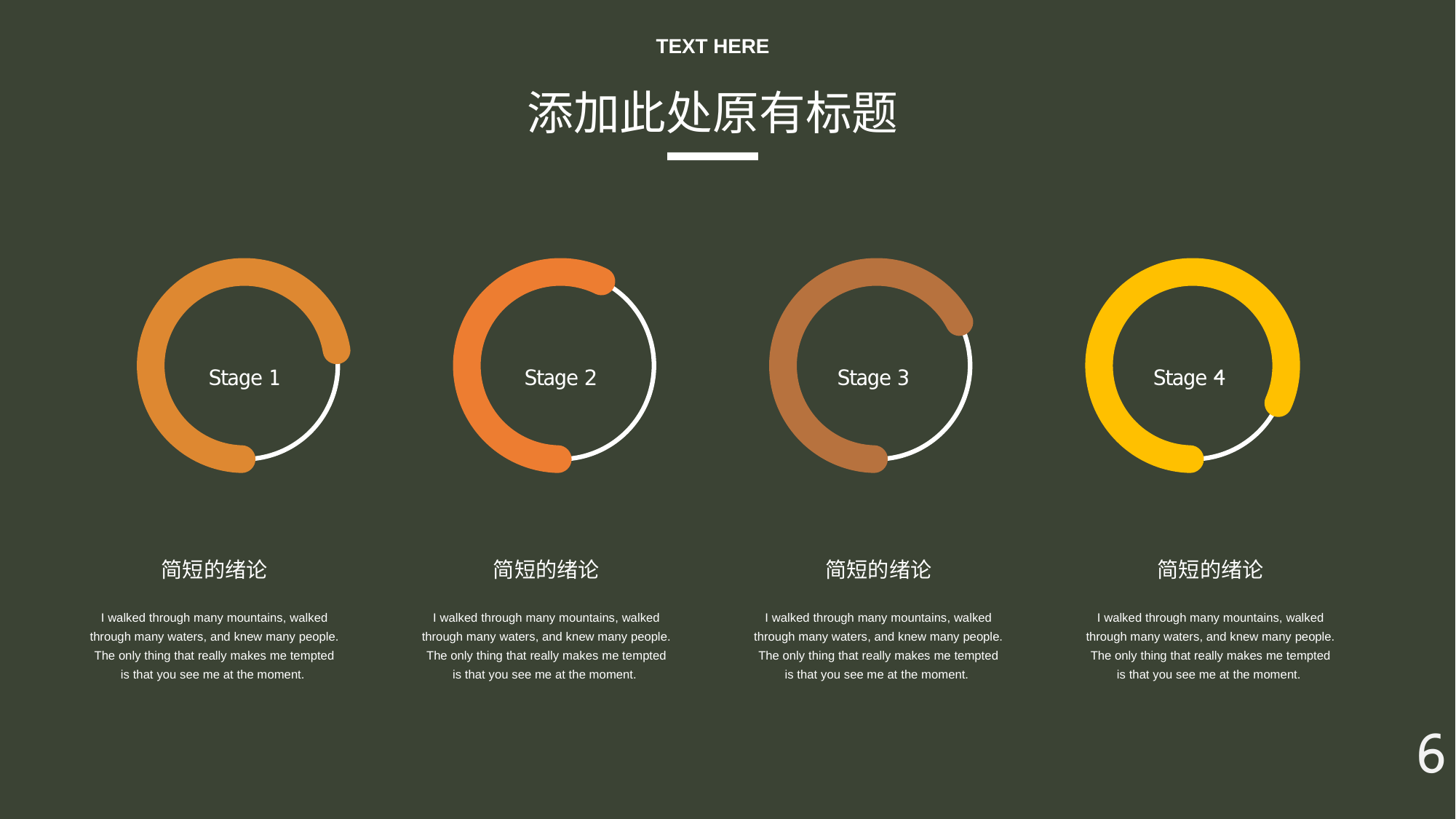

TEXT HERE
添加此处原有标题

Stage 1
Stage 2
Stage 3
Stage 4
简短的绪论
I walked through many mountains, walked through many waters, and knew many people. The only thing that really makes me tempted is that you see me at the moment.
简短的绪论
I walked through many mountains, walked through many waters, and knew many people. The only thing that really makes me tempted is that you see me at the moment.
简短的绪论
I walked through many mountains, walked through many waters, and knew many people. The only thing that really makes me tempted is that you see me at the moment.
简短的绪论
I walked through many mountains, walked through many waters, and knew many people. The only thing that really makes me tempted is that you see me at the moment.
6